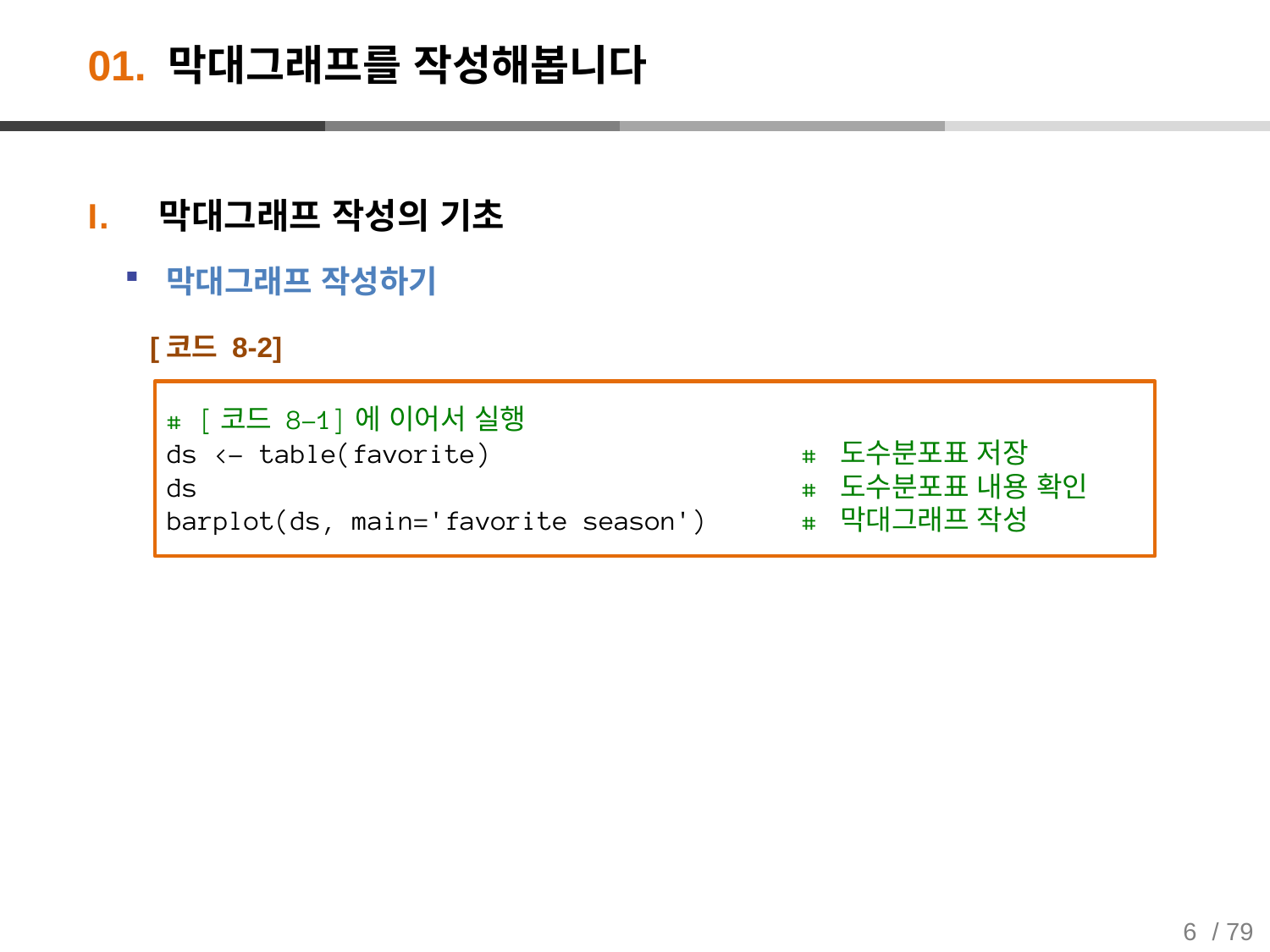

# 01. 막대그래프를 작성해봅니다
막대그래프 작성의 기초
 막대그래프 작성하기
[코드 8-2]
# [코드 8-1]에 이어서 실행
ds <- table(favorite) 			# 도수분포표 저장
ds					# 도수분포표 내용 확인
barplot(ds, main='favorite season') 	# 막대그래프 작성